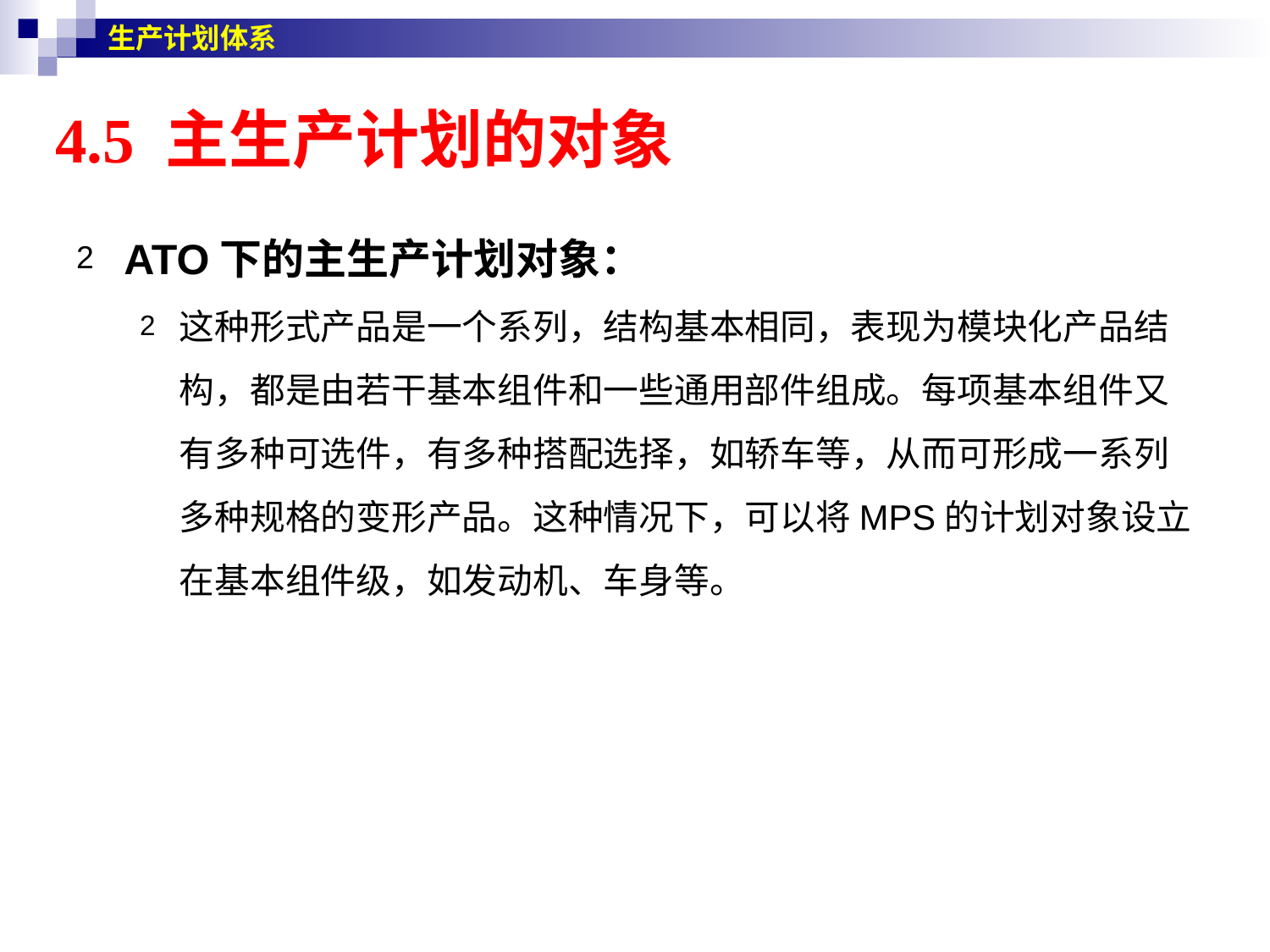

生产计划体系
# 4.5 主生产计划的对象
ATO下的主生产计划对象：
这种形式产品是一个系列，结构基本相同，表现为模块化产品结构，都是由若干基本组件和一些通用部件组成。每项基本组件又有多种可选件，有多种搭配选择，如轿车等，从而可形成一系列多种规格的变形产品。这种情况下，可以将MPS的计划对象设立在基本组件级，如发动机、车身等。